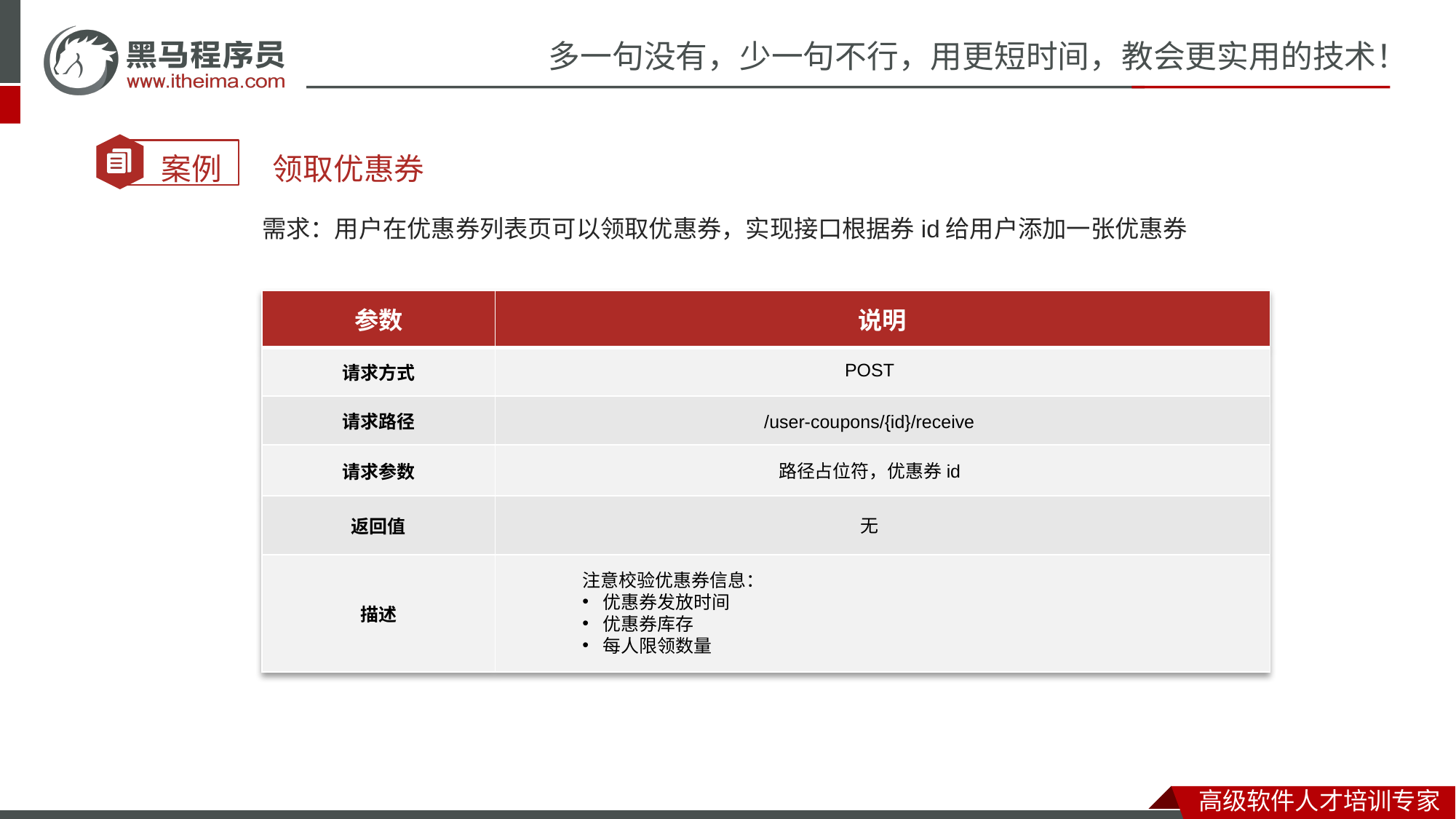

领取优惠券
需求：用户在优惠券列表页可以领取优惠券，实现接口根据券id给用户添加一张优惠券
| 参数 | 说明 |
| --- | --- |
| 请求方式 |  |
| 请求路径 |  |
| 请求参数 |  |
| 返回值 |  |
| 描述 |  |
POST
/user-coupons/{id}/receive
路径占位符，优惠券id
无
注意校验优惠券信息：
优惠券发放时间
优惠券库存
每人限领数量